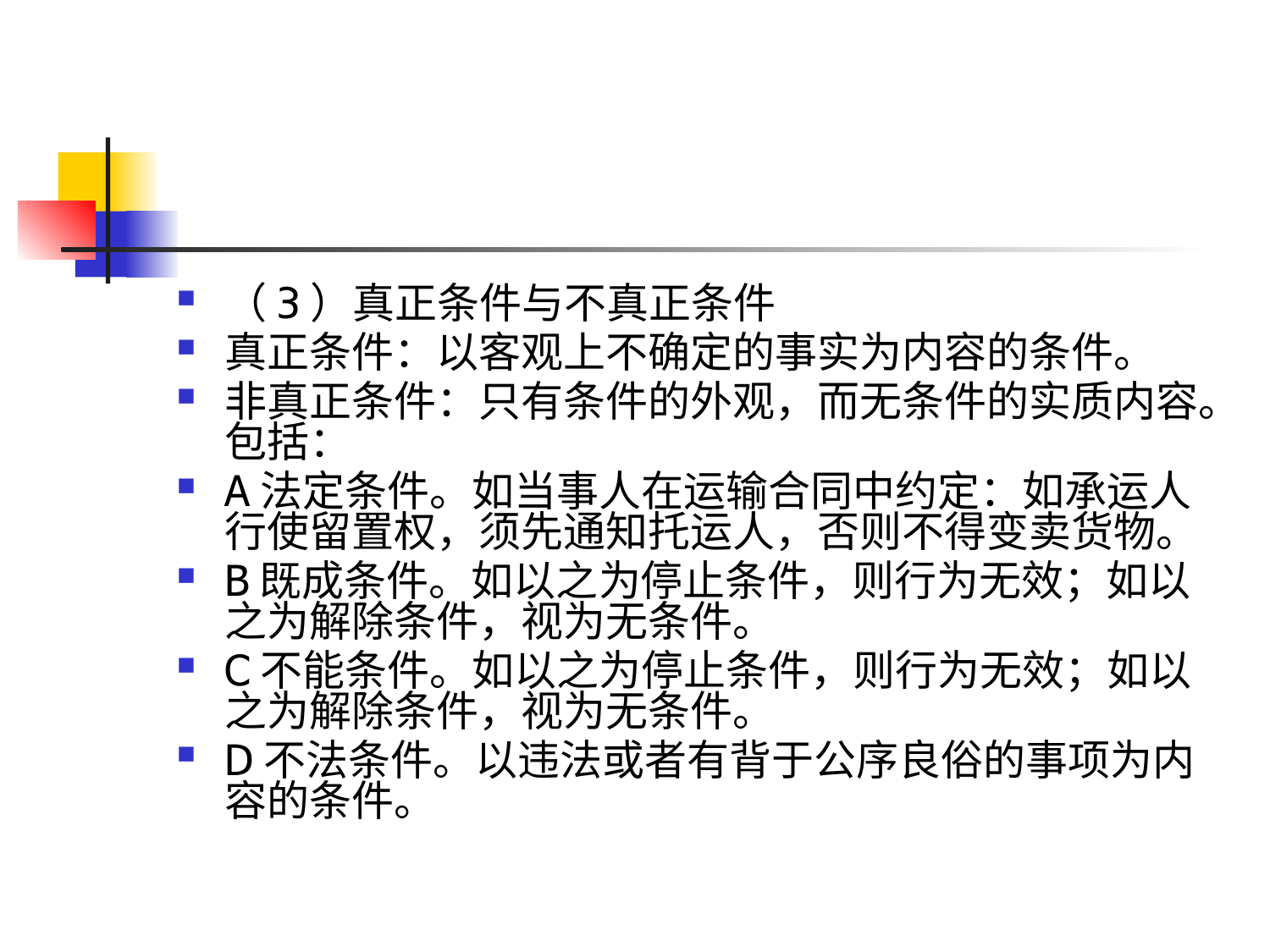

#
（3）真正条件与不真正条件
真正条件：以客观上不确定的事实为内容的条件。
非真正条件：只有条件的外观，而无条件的实质内容。包括：
A法定条件。如当事人在运输合同中约定：如承运人行使留置权，须先通知托运人，否则不得变卖货物。
B既成条件。如以之为停止条件，则行为无效；如以之为解除条件，视为无条件。
C不能条件。如以之为停止条件，则行为无效；如以之为解除条件，视为无条件。
D不法条件。以违法或者有背于公序良俗的事项为内容的条件。